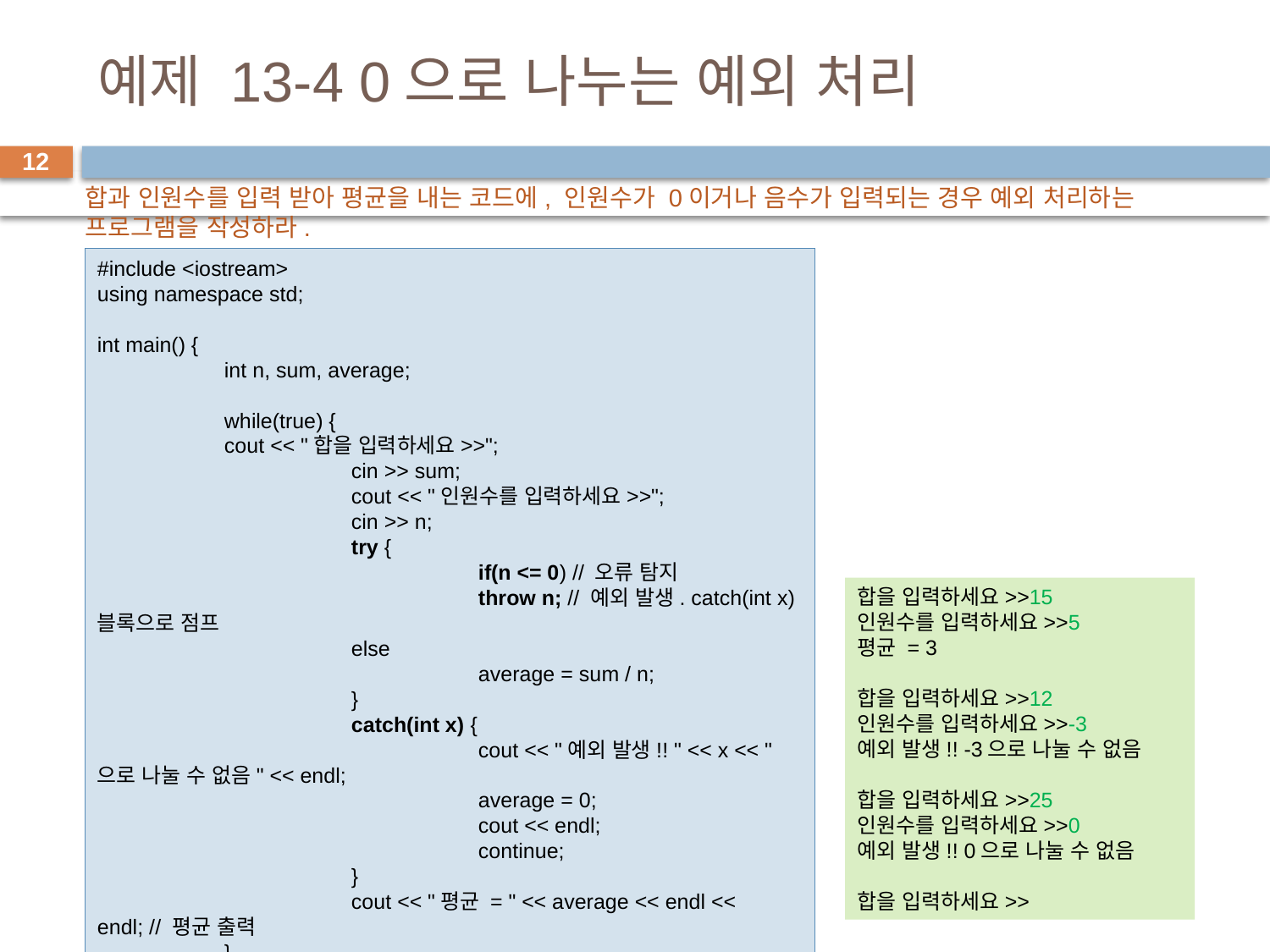

# 예제 13-4 0으로 나누는 예외 처리
12
합과 인원수를 입력 받아 평균을 내는 코드에, 인원수가 0이거나 음수가 입력되는 경우 예외 처리하는 프로그램을 작성하라.
#include <iostream>
using namespace std;

int main() {
	int n, sum, average;

	while(true) {
	cout << "합을 입력하세요>>";
		cin >> sum;
		cout << "인원수를 입력하세요>>";
		cin >> n;
		try {
			if(n <= 0) // 오류 탐지
			throw n; // 예외 발생. catch(int x) 블록으로 점프
		else
			average = sum / n;
		}
		catch(int x) {
			cout << "예외 발생!! " << x << "으로 나눌 수 없음" << endl;
			average = 0;
			cout << endl;
			continue;
		}
		cout << "평균 = " << average << endl << endl; // 평균 출력
	}
}
합을 입력하세요>>15
인원수를 입력하세요>>5
평균 = 3

합을 입력하세요>>12
인원수를 입력하세요>>-3
예외 발생!! -3으로 나눌 수 없음

합을 입력하세요>>25
인원수를 입력하세요>>0
예외 발생!! 0으로 나눌 수 없음

합을 입력하세요>>